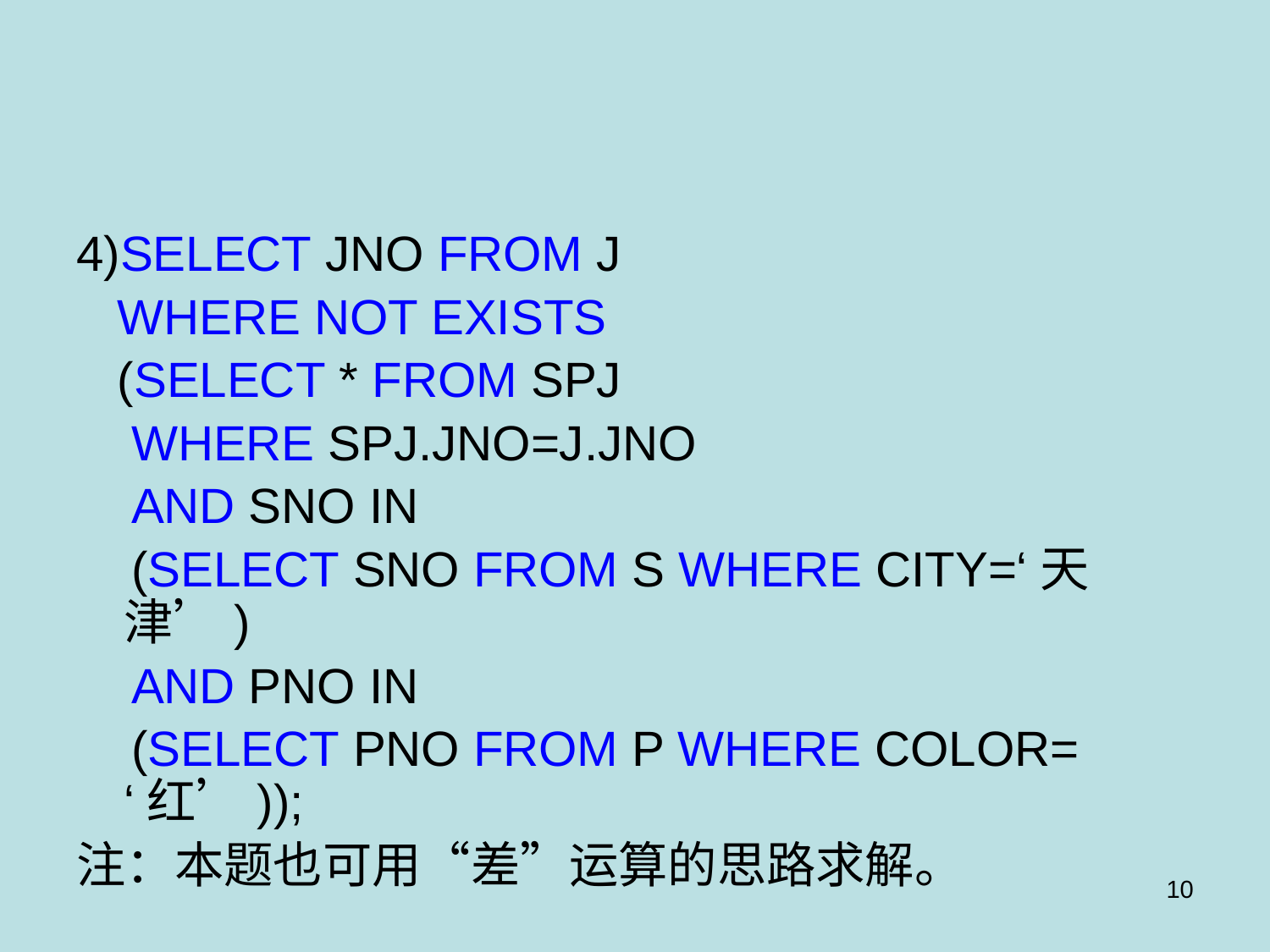

#
4)SELECT JNO FROM J
   WHERE NOT EXISTS
   (SELECT * FROM SPJ
    WHERE SPJ.JNO=J.JNO
    AND SNO IN
    (SELECT SNO FROM S WHERE CITY=‘天津’)
    AND PNO IN
    (SELECT PNO FROM P WHERE COLOR=‘红’));
注：本题也可用“差”运算的思路求解。
10